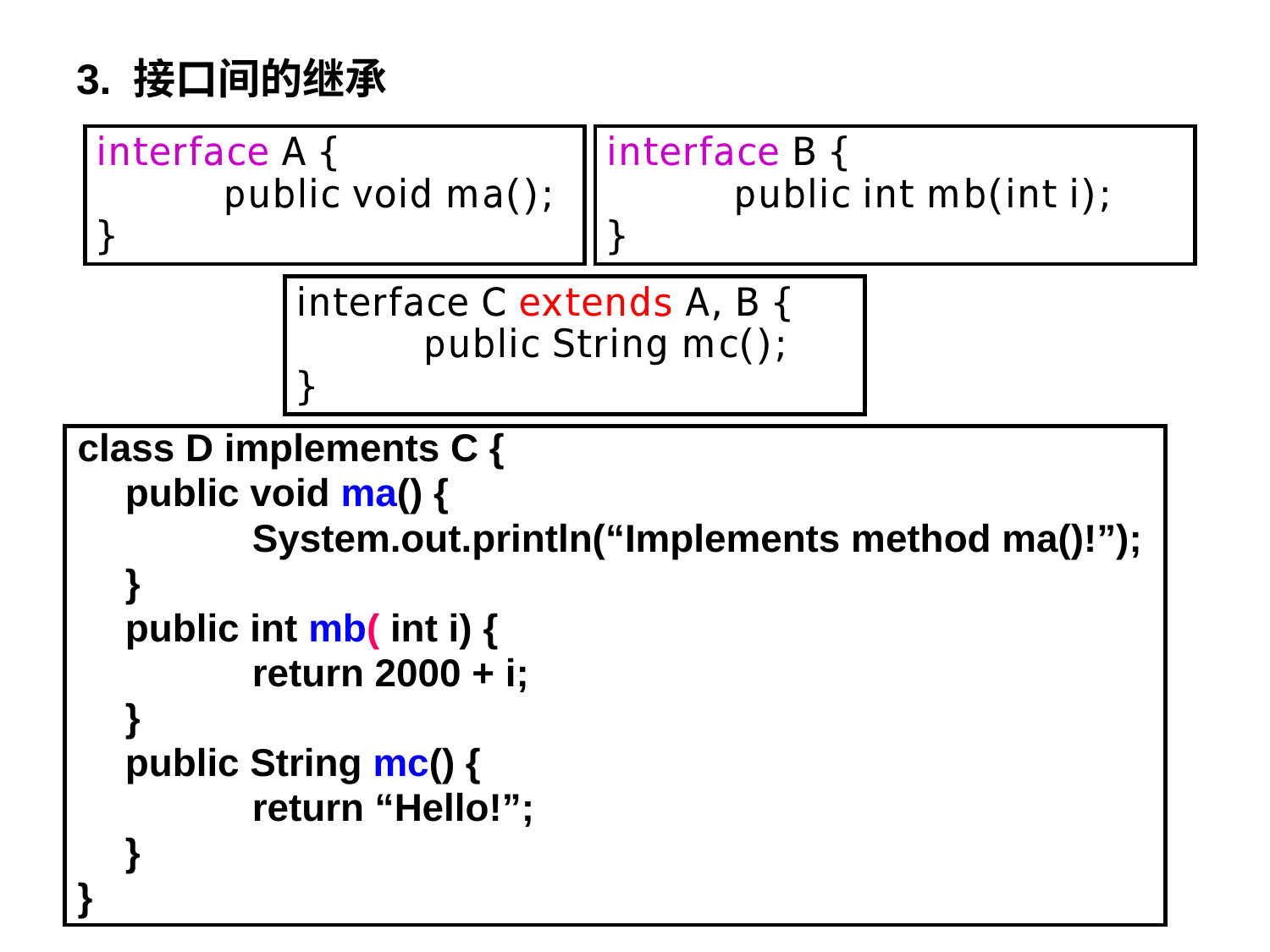

# 3. 接口间的继承
interface A {
	public void ma();
}
interface B {
	public int mb(int i);
}
interface C extends A, B {
	public String mc();
}
class D implements C {
	public void ma() {
		System.out.println(“Implements method ma()!”);
	}
	public int mb( int i) {
		return 2000 + i;
	}
	public String mc() {
		return “Hello!”;
	}
}